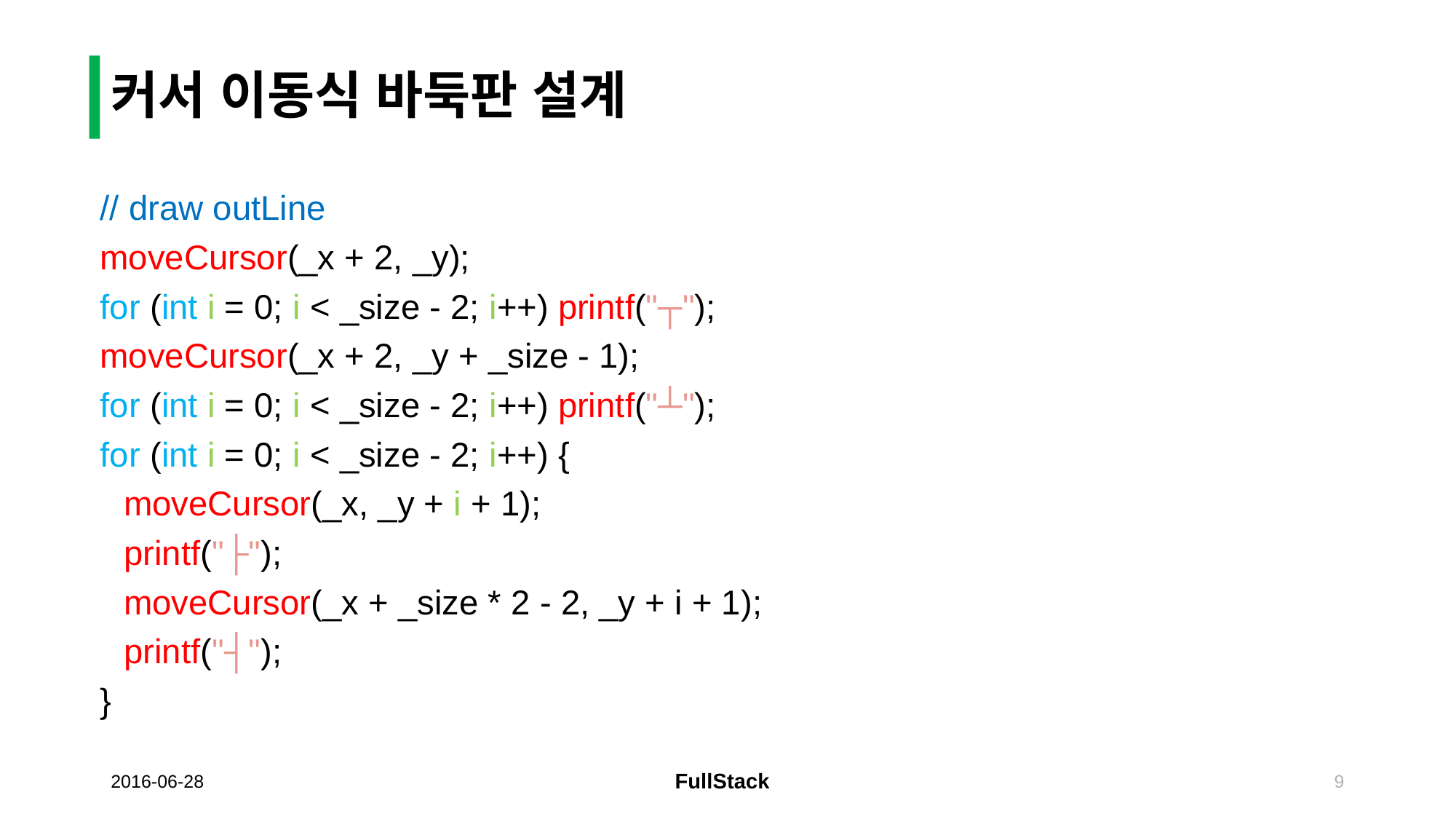

# 커서 이동식 바둑판 설계
// draw outLine
moveCursor(_x + 2, _y);
for (int i = 0; i < _size - 2; i++) printf("┬");
moveCursor(_x + 2, _y + _size - 1);
for (int i = 0; i < _size - 2; i++) printf("┴");
for (int i = 0; i < _size - 2; i++) {
	moveCursor(_x, _y + i + 1);
	printf("├");
	moveCursor(_x + _size * 2 - 2, _y + i + 1);
	printf("┤");
}
2016-06-28
9